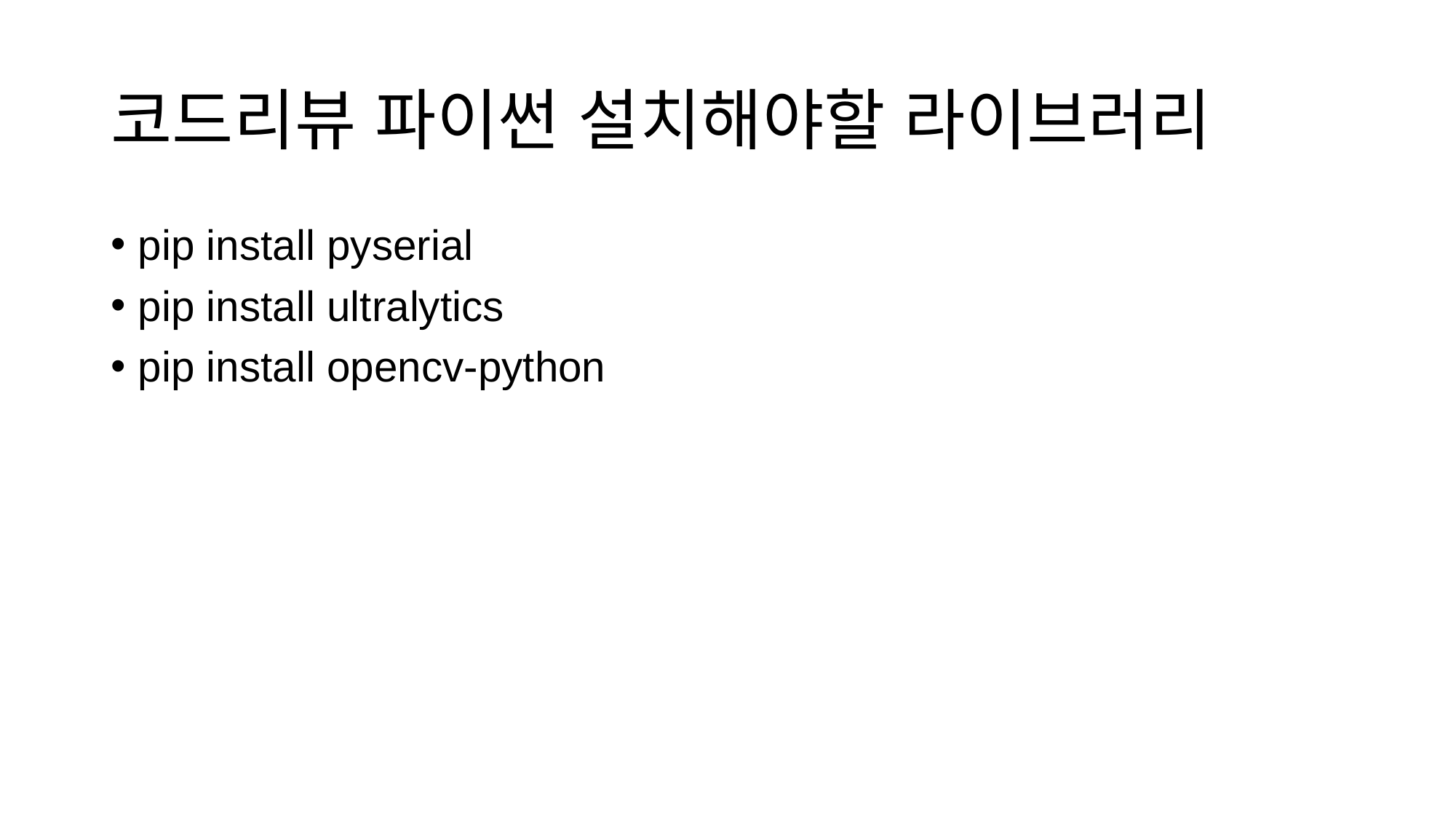

# 코드리뷰 파이썬 설치해야할 라이브러리
pip install pyserial
pip install ultralytics
pip install opencv-python